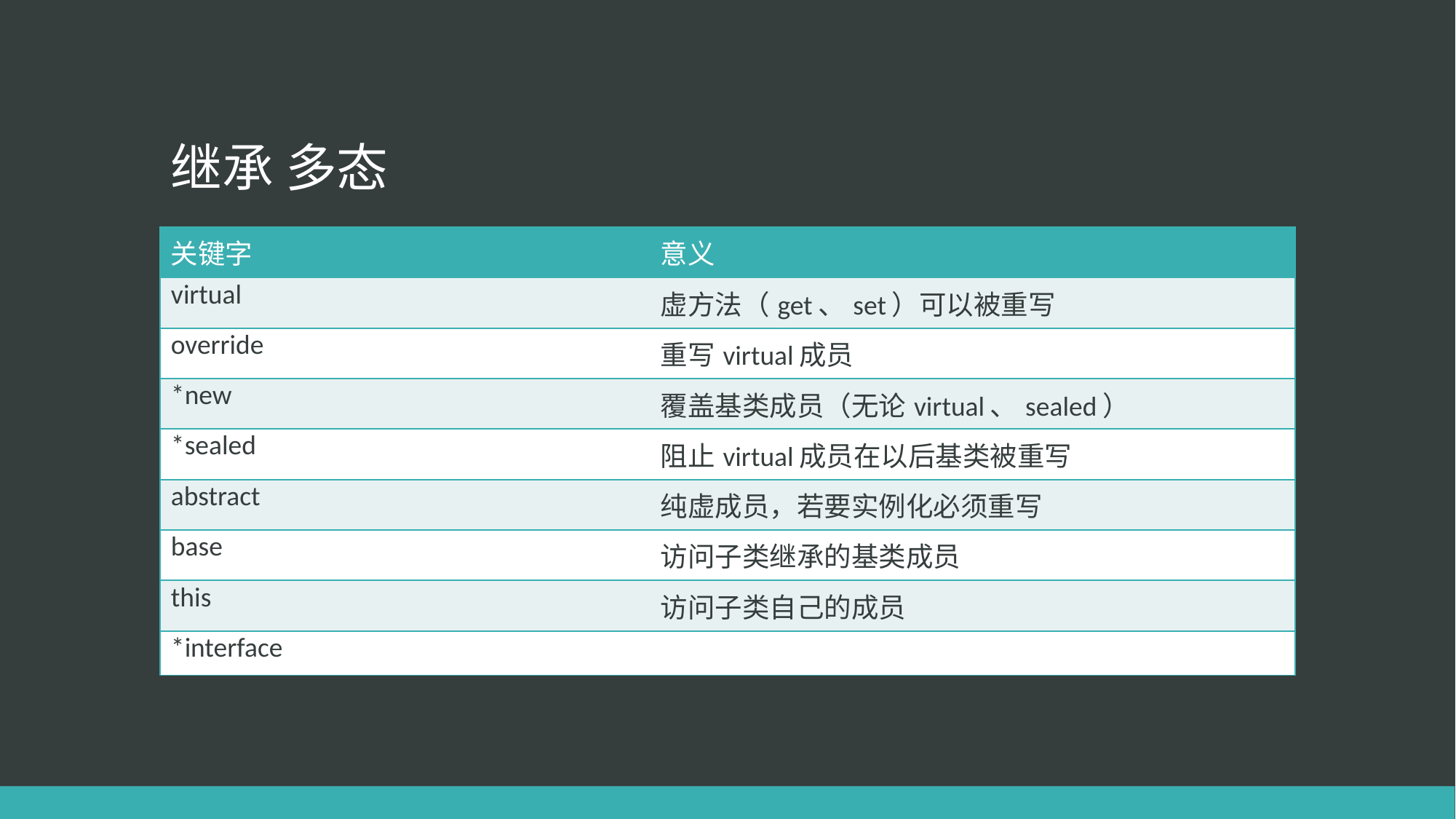

# 继承 多态
| 关键字 | 意义 |
| --- | --- |
| virtual | 虚方法（get、set）可以被重写 |
| override | 重写virtual成员 |
| \*new | 覆盖基类成员（无论virtual、sealed） |
| \*sealed | 阻止virtual成员在以后基类被重写 |
| abstract | 纯虚成员，若要实例化必须重写 |
| base | 访问子类继承的基类成员 |
| this | 访问子类自己的成员 |
| \*interface |  |